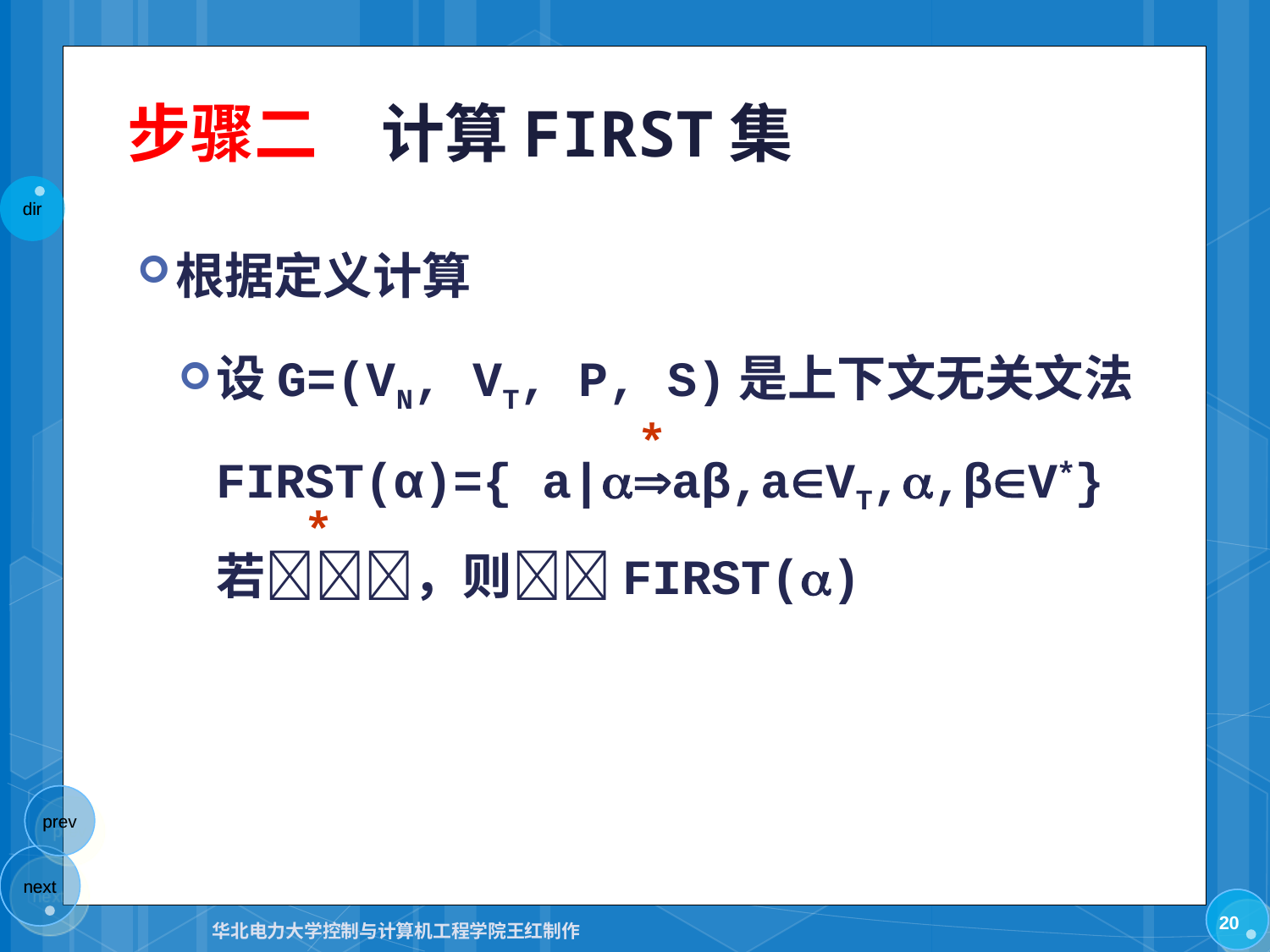

# 步骤二　计算FIRST集
根据定义计算
设G=(VN, VT, P, S)是上下文无关文法
FIRST(α)={ a|α⇒aβ,a∈VT,α,β∈V*}
若α⇒ε，则ε∈FIRST(α)

*
*
20
华北电力大学控制与计算机工程学院王红制作